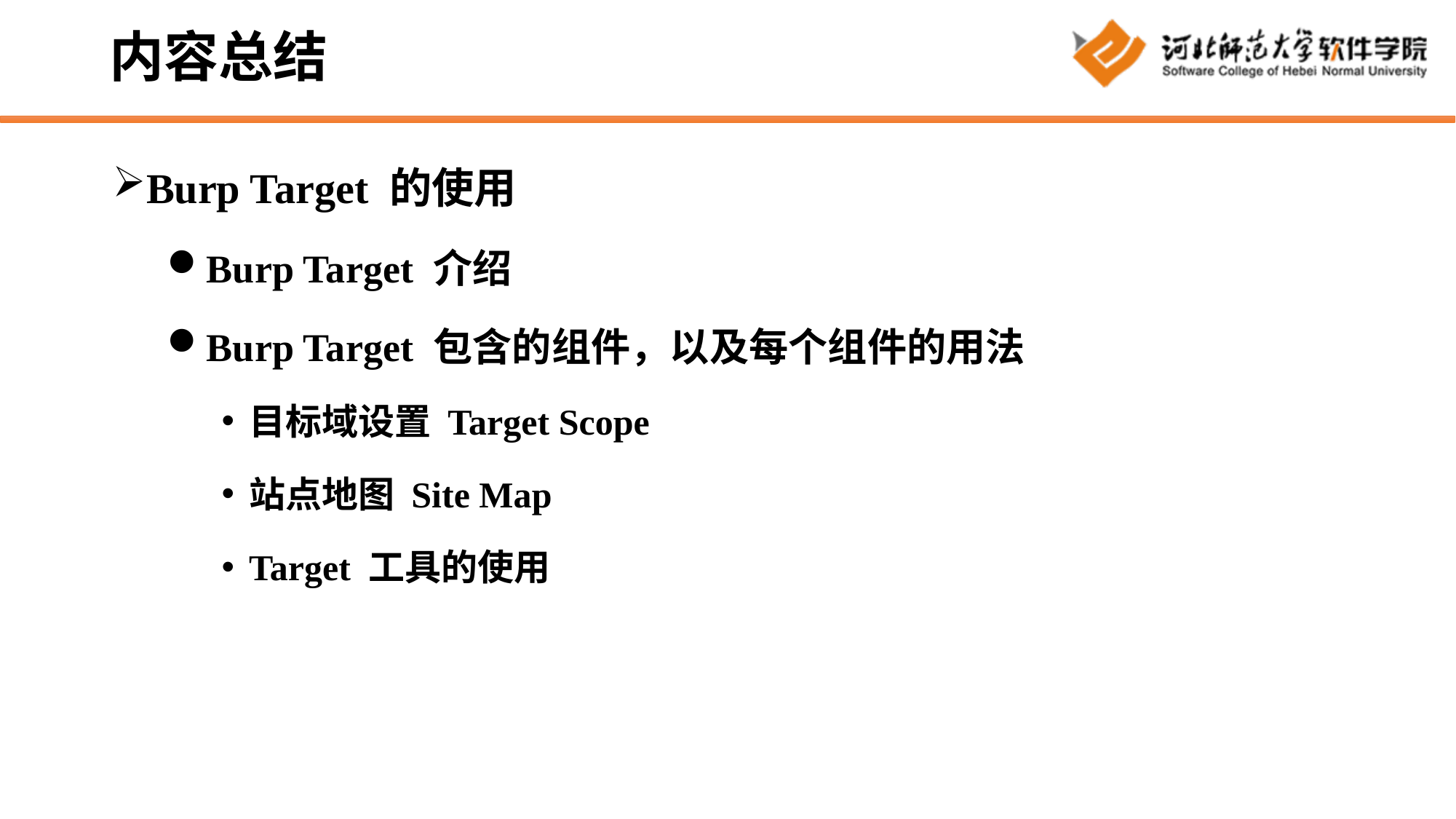

# 内容总结
Burp Target 的使用
Burp Target 介绍
Burp Target 包含的组件，以及每个组件的用法
目标域设置 Target Scope
站点地图 Site Map
Target 工具的使用